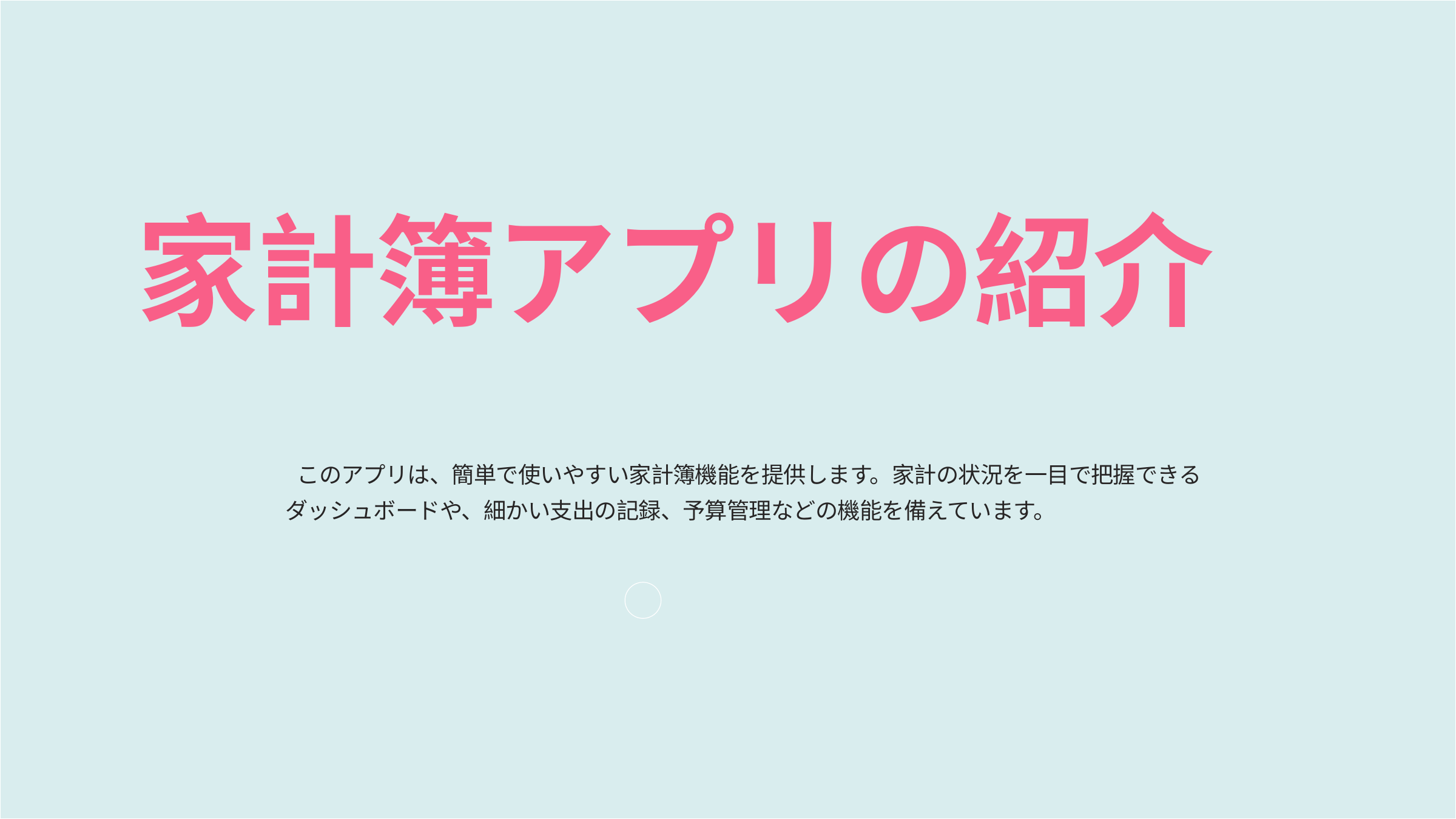

家計簿アプリの紹介
 このアプリは、簡単で使いやすい家計簿機能を提供します。家計の状況を一目で把握できるダッシュボードや、細かい支出の記録、予算管理などの機能を備えています。